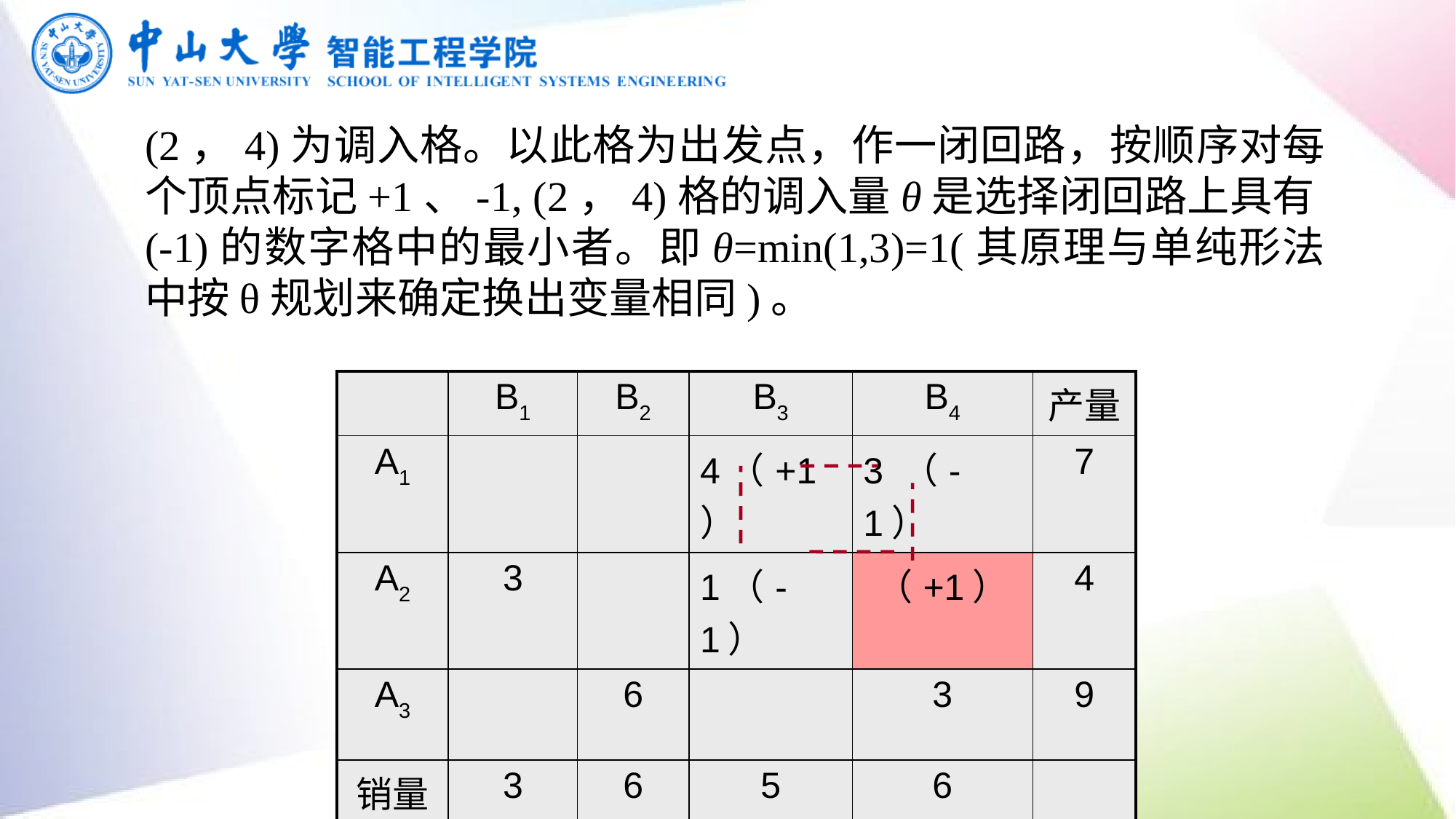

(2，4)为调入格。以此格为出发点，作一闭回路，按顺序对每个顶点标记+1、-1, (2，4)格的调入量θ是选择闭回路上具有(-1)的数字格中的最小者。即θ=min(1,3)=1(其原理与单纯形法中按θ规划来确定换出变量相同)。
|  | B1 | B2 | B3 | B4 | 产量 |
| --- | --- | --- | --- | --- | --- |
| A1 |  |  | 4（+1） | 3 （-1） | 7 |
| A2 | 3 |  | 1（-1） | （+1） | 4 |
| A3 |  | 6 |  | 3 | 9 |
| 销量 | 3 | 6 | 5 | 6 |  |